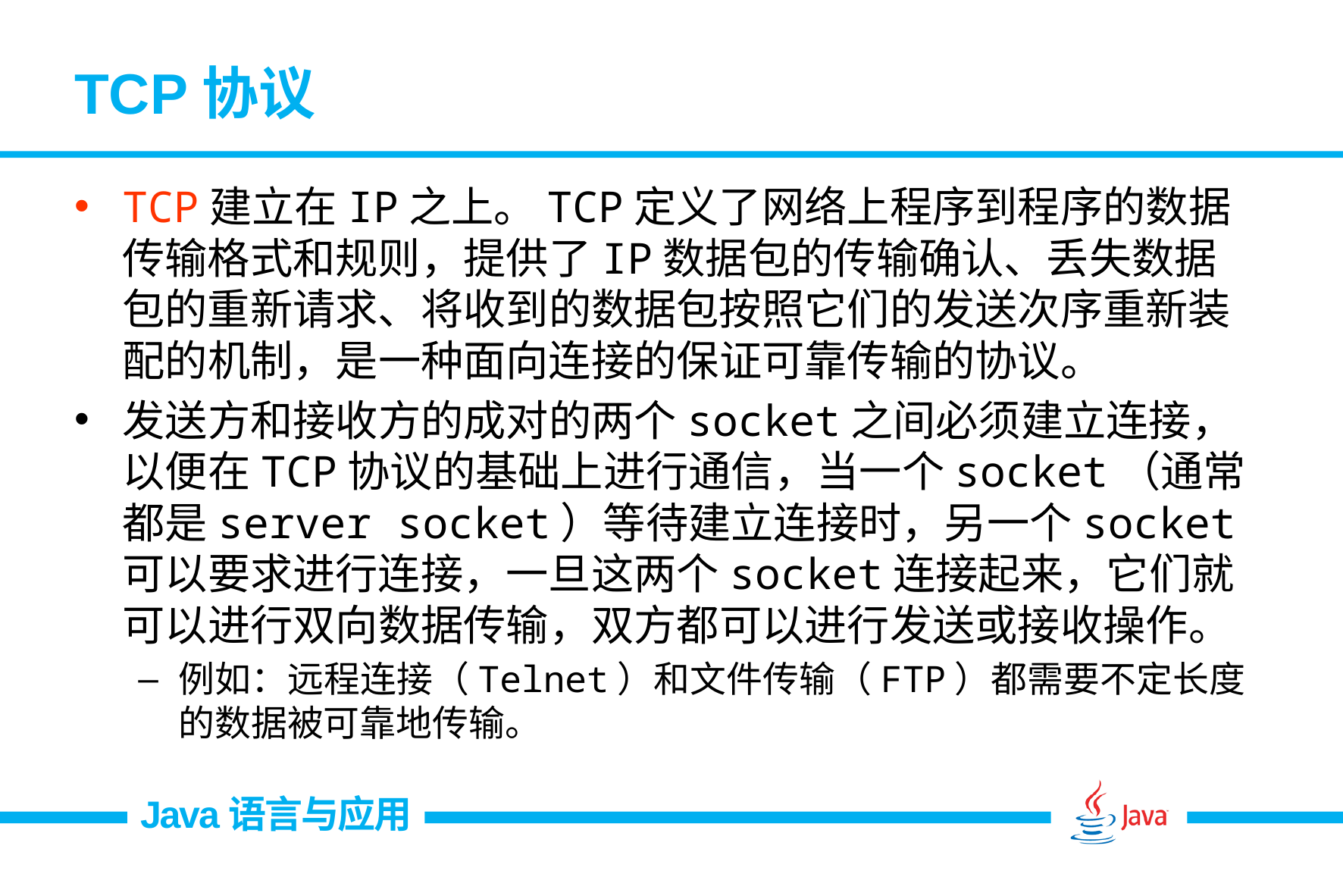

# TCP协议
TCP建立在IP之上。TCP定义了网络上程序到程序的数据传输格式和规则，提供了IP数据包的传输确认、丢失数据包的重新请求、将收到的数据包按照它们的发送次序重新装配的机制，是一种面向连接的保证可靠传输的协议。
发送方和接收方的成对的两个socket之间必须建立连接，以便在TCP协议的基础上进行通信，当一个socket（通常都是server socket）等待建立连接时，另一个socket可以要求进行连接，一旦这两个socket连接起来，它们就可以进行双向数据传输，双方都可以进行发送或接收操作。
例如：远程连接（Telnet）和文件传输（FTP）都需要不定长度的数据被可靠地传输。